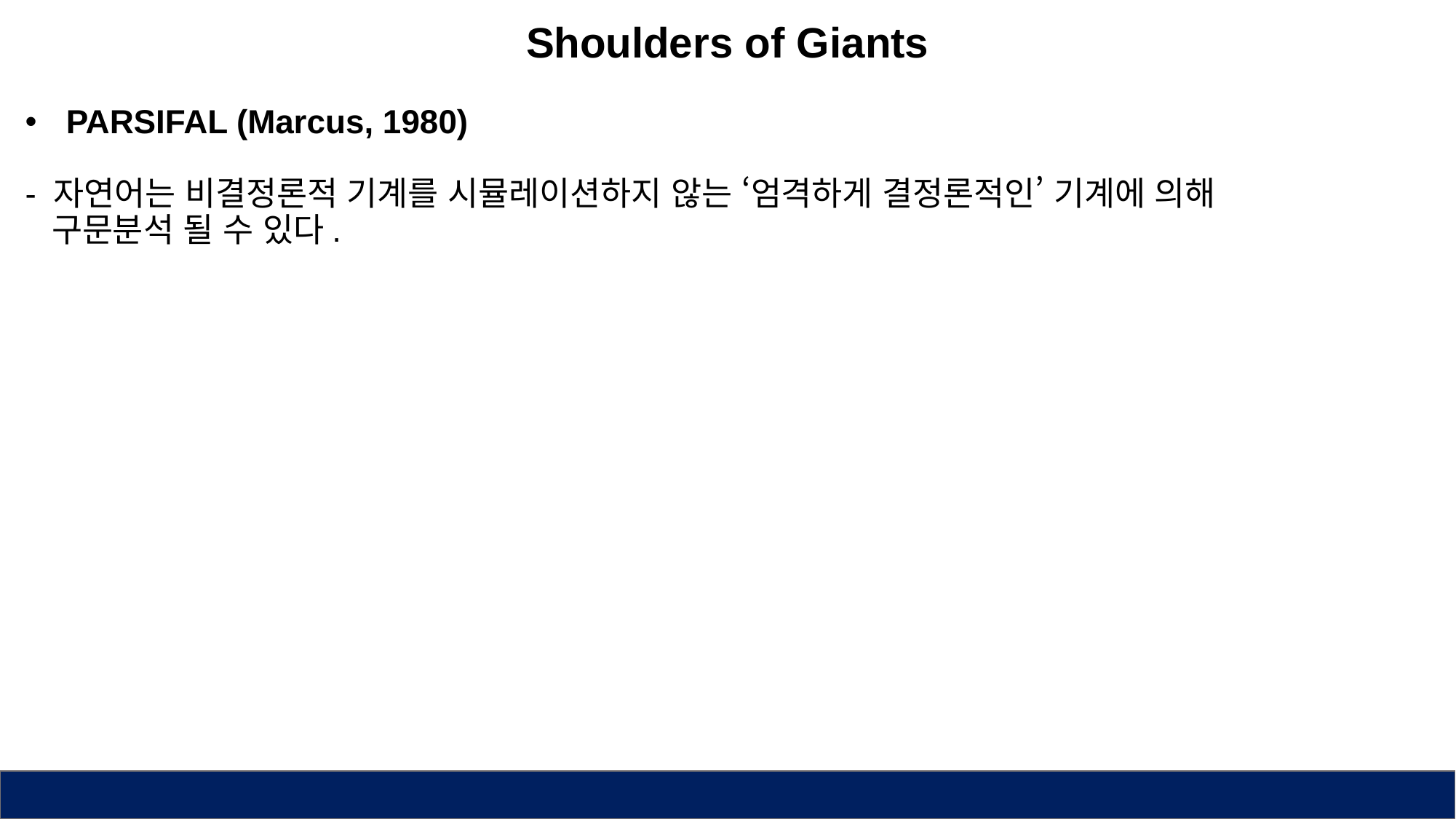

Shoulders of Giants
PARSIFAL (Marcus, 1980)

- 자연어는 비결정론적 기계를 시뮬레이션하지 않는 ‘엄격하게 결정론적인’ 기계에 의해
  구문분석 될 수 있다.